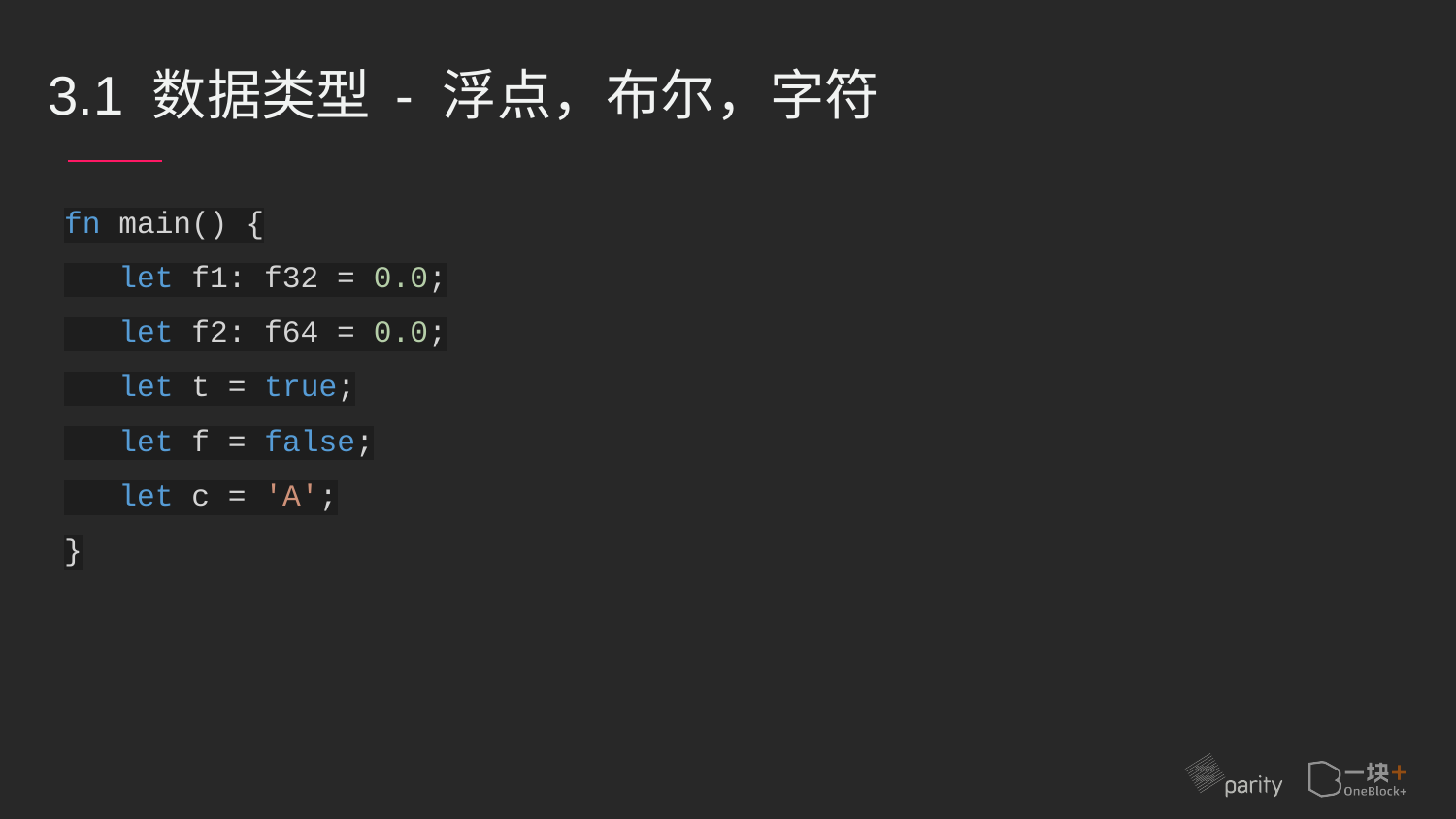

3.1 数据类型 - 浮点，布尔，字符
fn main() {
   let f1: f32 = 0.0;
   let f2: f64 = 0.0;
   let t = true;
   let f = false;
   let c = 'A';
}